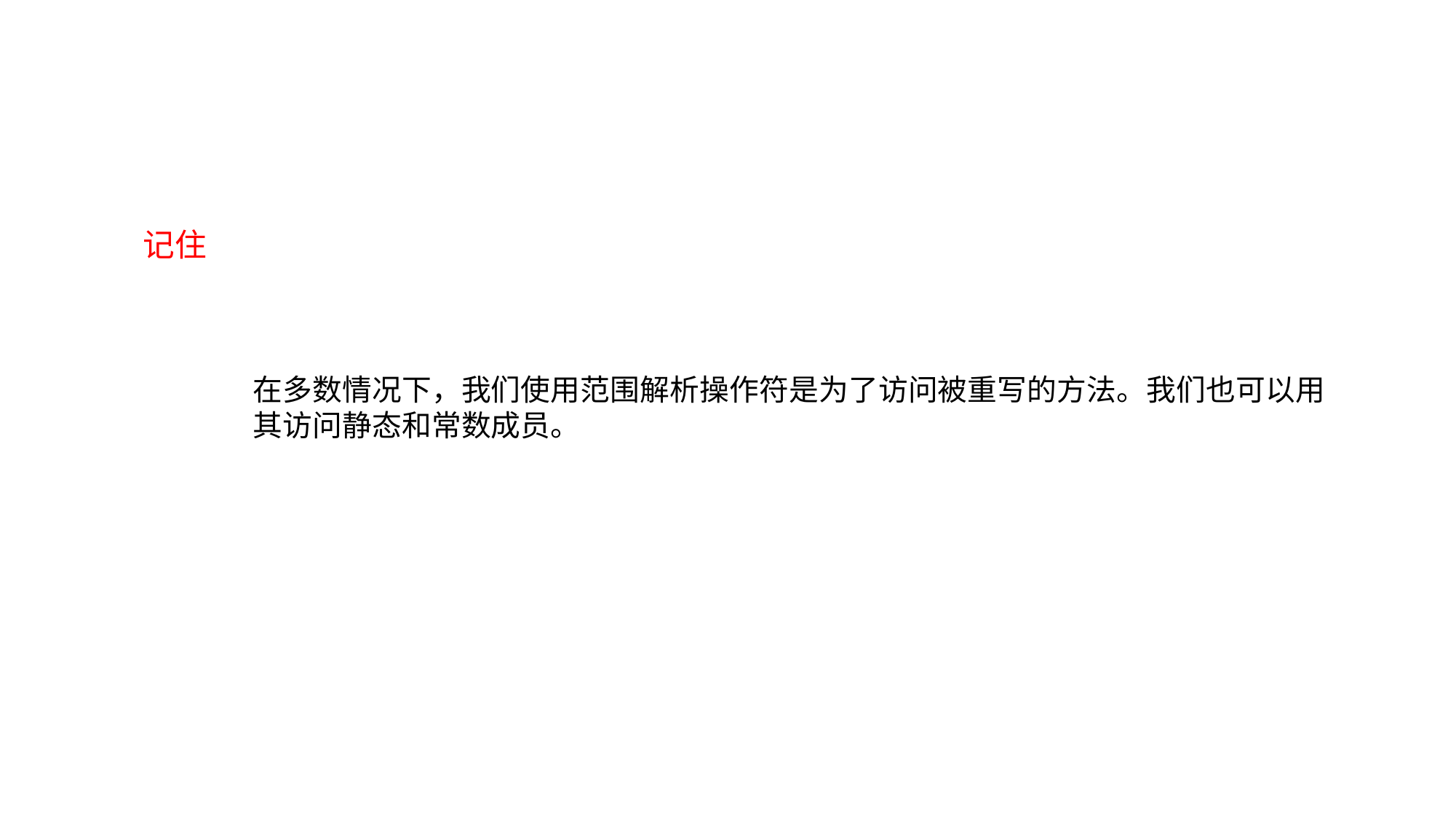

记住
在多数情况下，我们使用范围解析操作符是为了访问被重写的方法。我们也可以用其访问静态和常数成员。